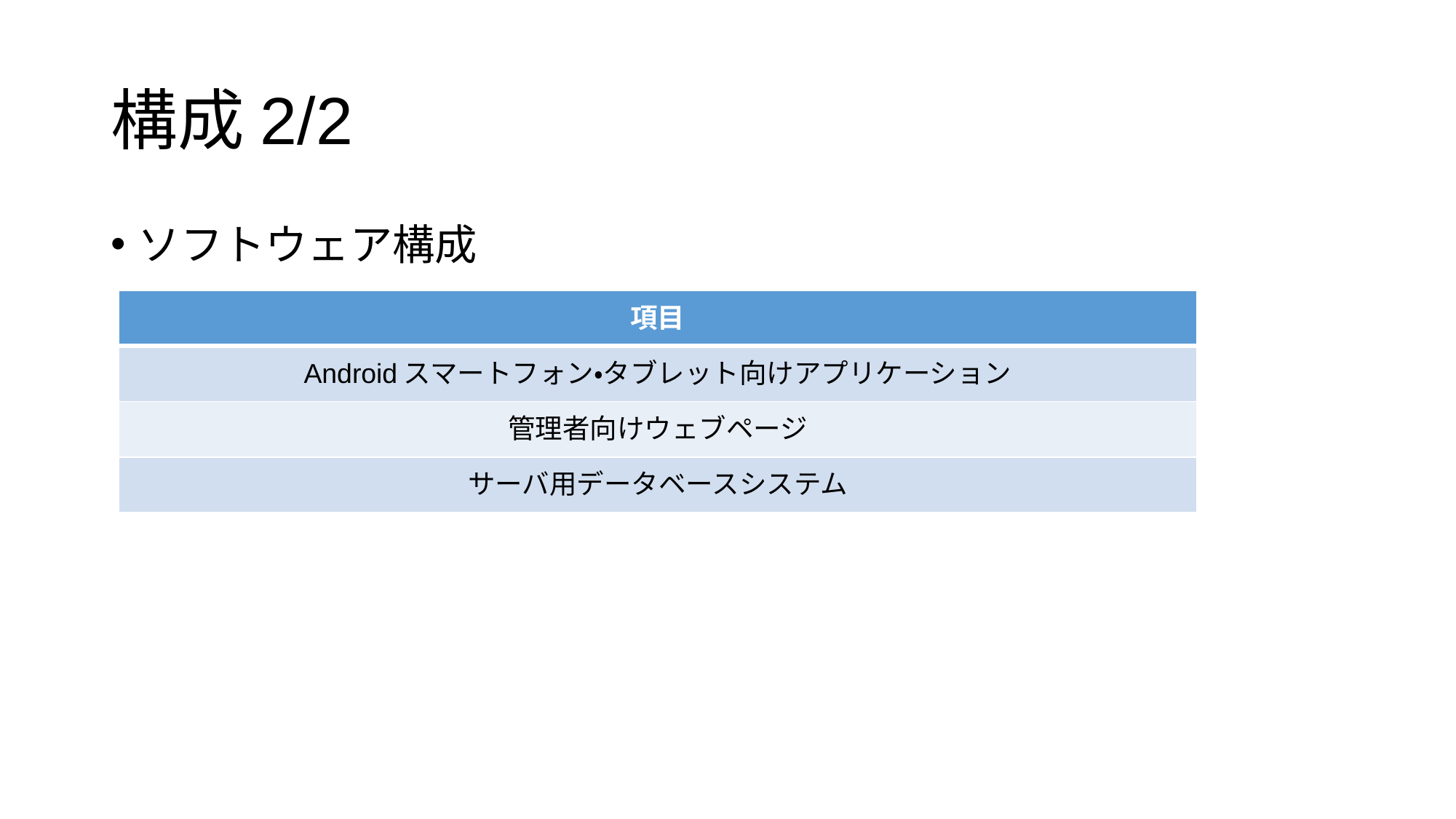

# 構成2/2
ソフトウェア構成

| 項目 |
| --- |
| Androidスマートフォン・タブレット向けアプリケーション |
| 管理者向けウェブページ |
| サーバ用データベースシステム |